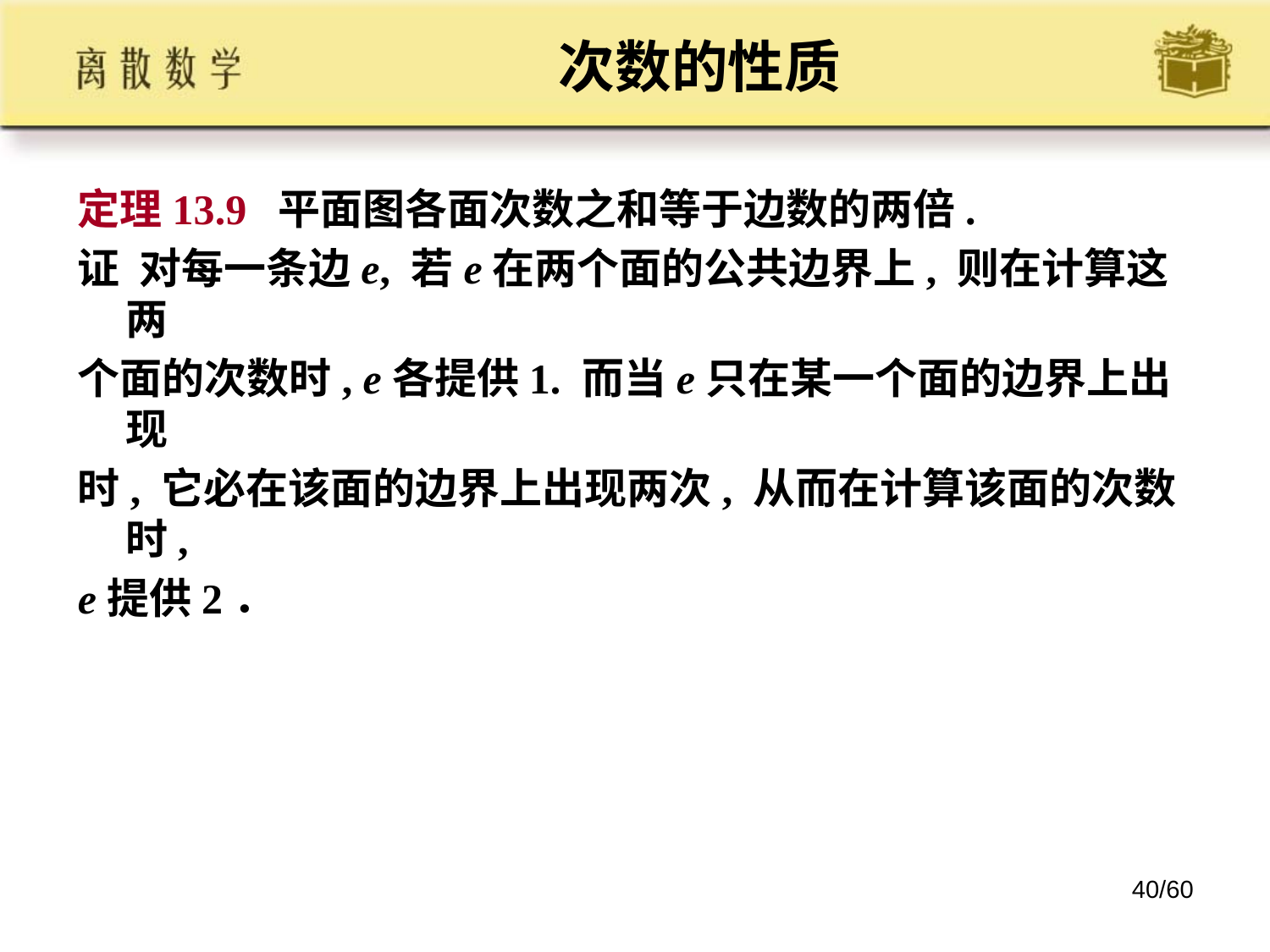

次数的性质
定理13.9  平面图各面次数之和等于边数的两倍.
证  对每一条边e, 若e在两个面的公共边界上, 则在计算这两
个面的次数时, e各提供1. 而当e只在某一个面的边界上出现
时, 它必在该面的边界上出现两次, 从而在计算该面的次数时,
e提供2．
40/60